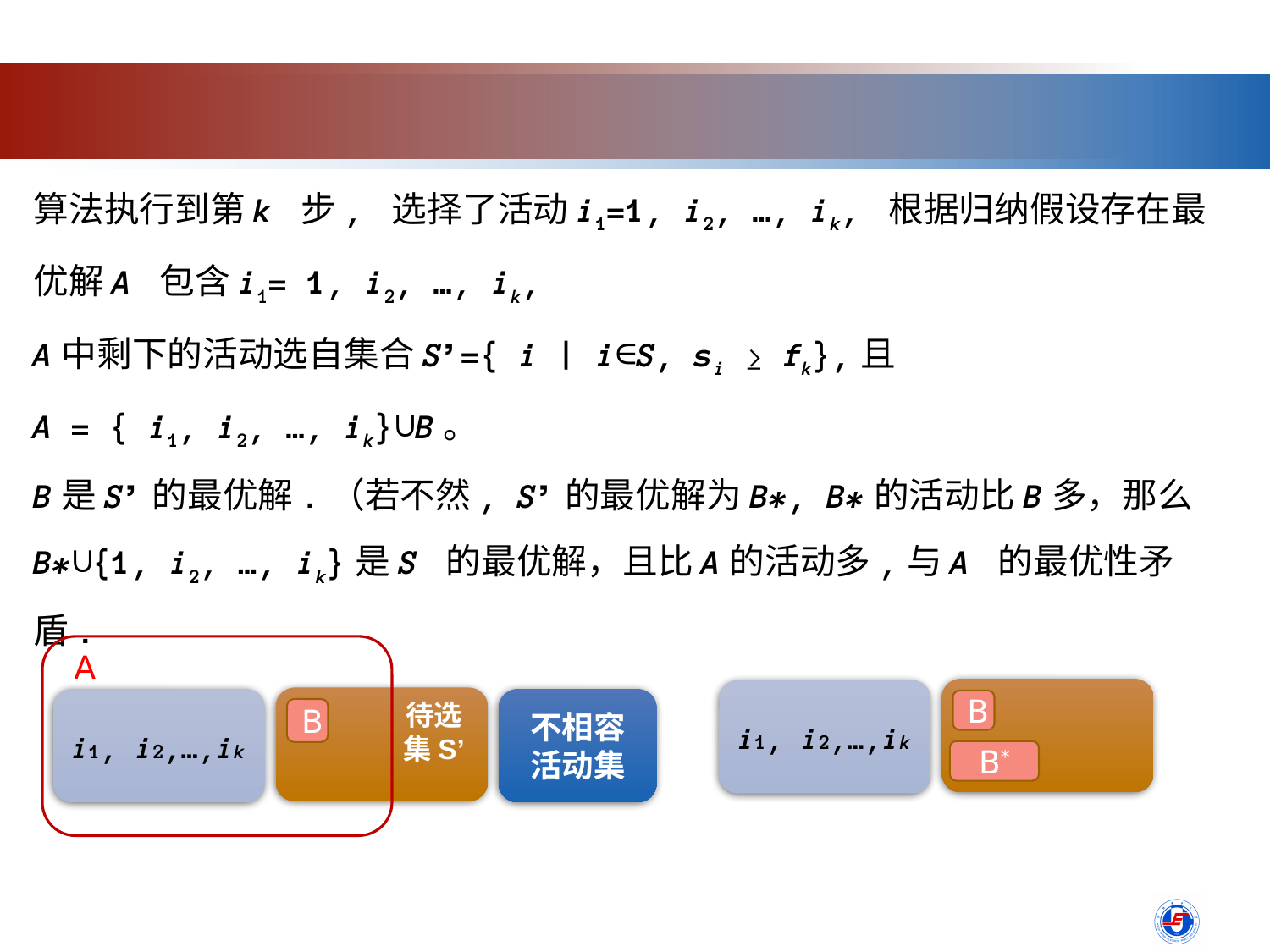

算法执行到第k 步, 选择了活动i1=1, i2, …, ik, 根据归纳假设存在最优解A 包含i1= 1, i2, …, ik,
A中剩下的活动选自集合S’={ i | i∈S, si ≥ fk},且
A = { i1, i2, …, ik}∪B。
B是S’的最优解.（若不然, S’的最优解为B*, B*的活动比B多，那么B*∪{1, i2, …, ik}是S 的最优解，且比A的活动多,与A 的最优性矛盾.

A

i1, i2,…,ik

i1, i2,…,ik
不相容活动集
B
待选集S’
B
B*